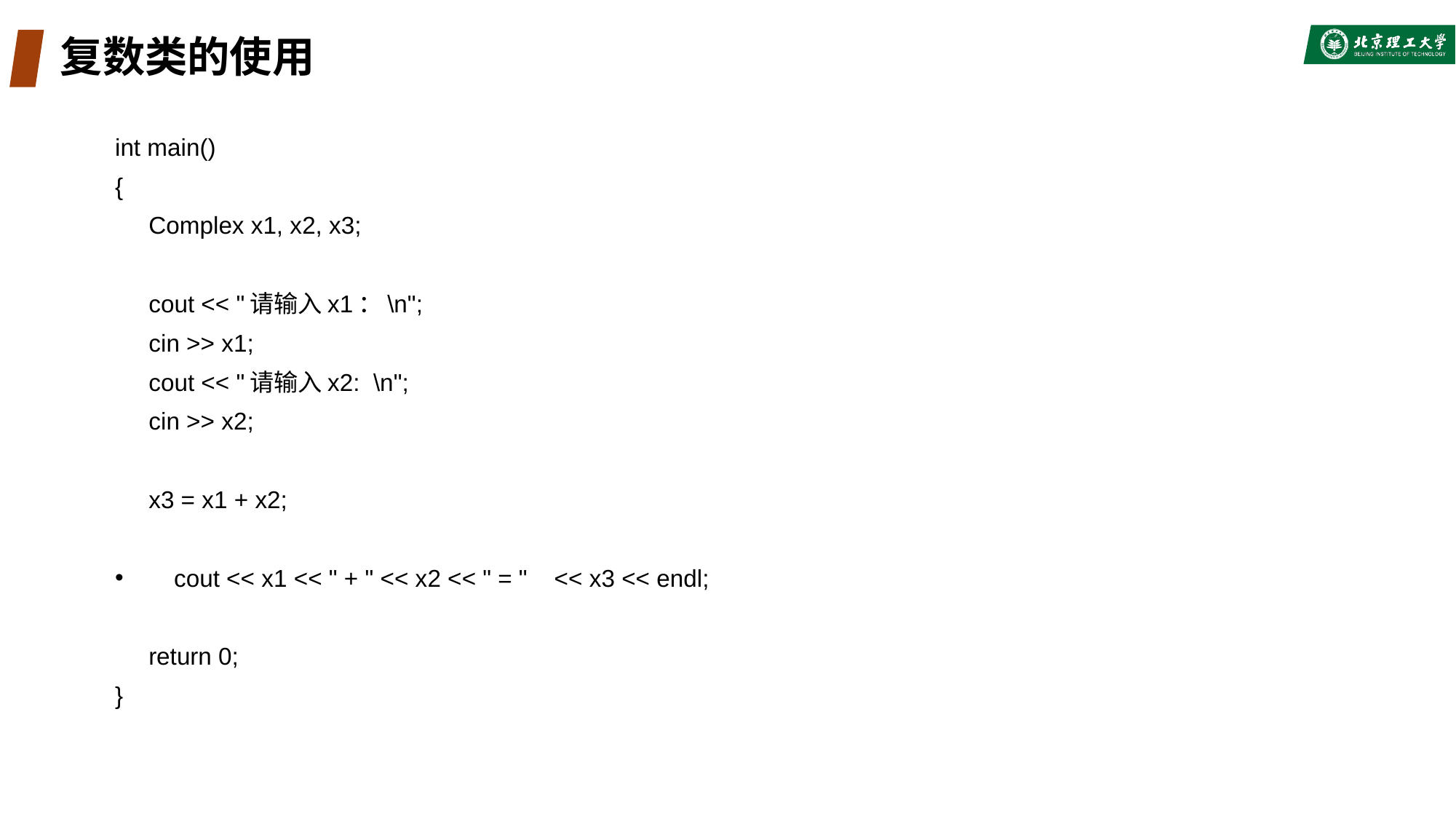

# 复数类的使用
int main()
{
     Complex x1, x2, x3;

     cout << "请输入x1：\n";
     cin >> x1;
     cout << "请输入x2:  \n";
     cin >> x2;

     x3 = x1 + x2;

     cout << x1 << " + " << x2 << " = "    << x3 << endl;

     return 0;
}